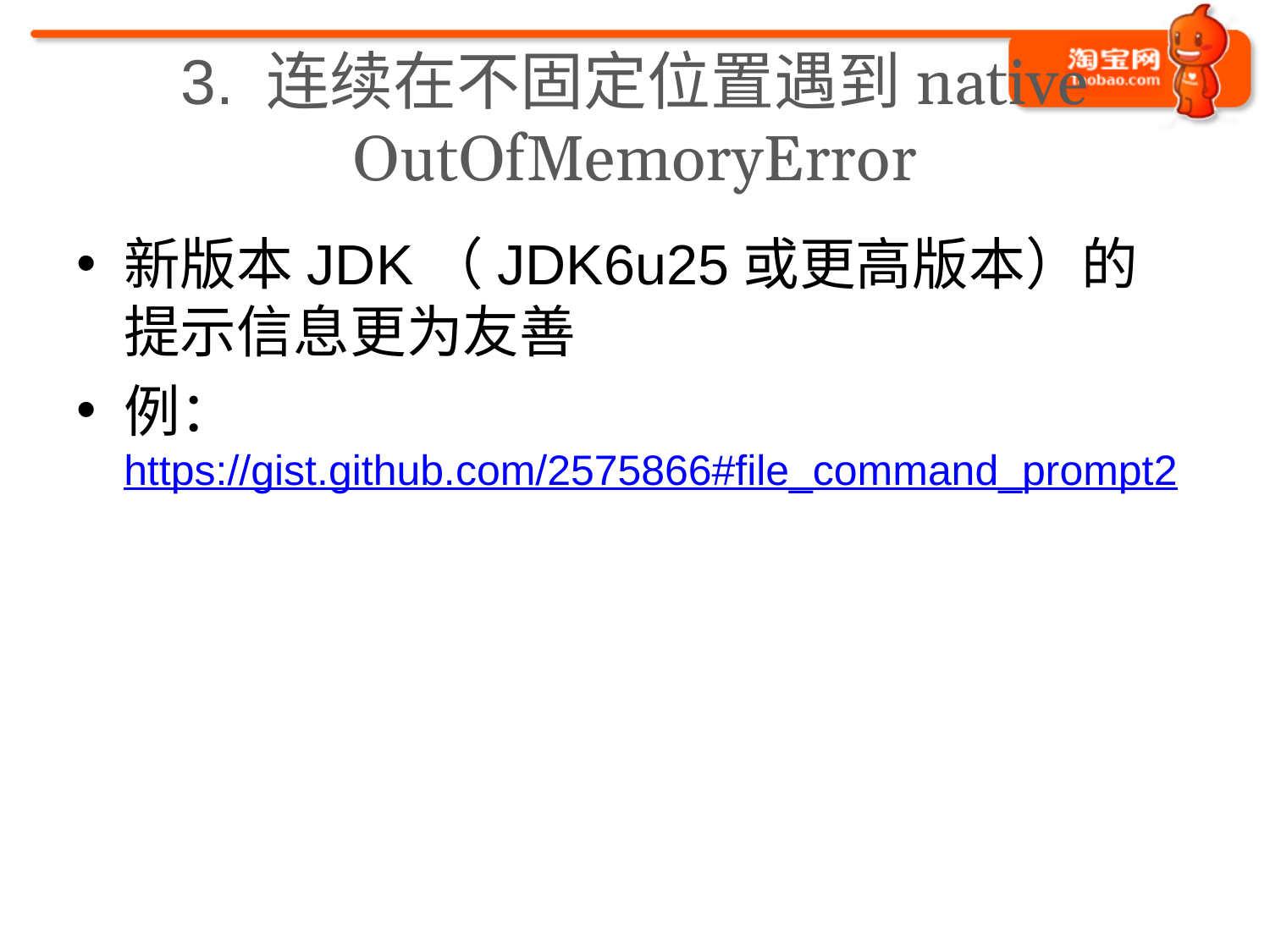

# 3. 连续在不固定位置遇到native OutOfMemoryError
新版本JDK（JDK6u25或更高版本）的提示信息更为友善
例： https://gist.github.com/2575866#file_command_prompt2